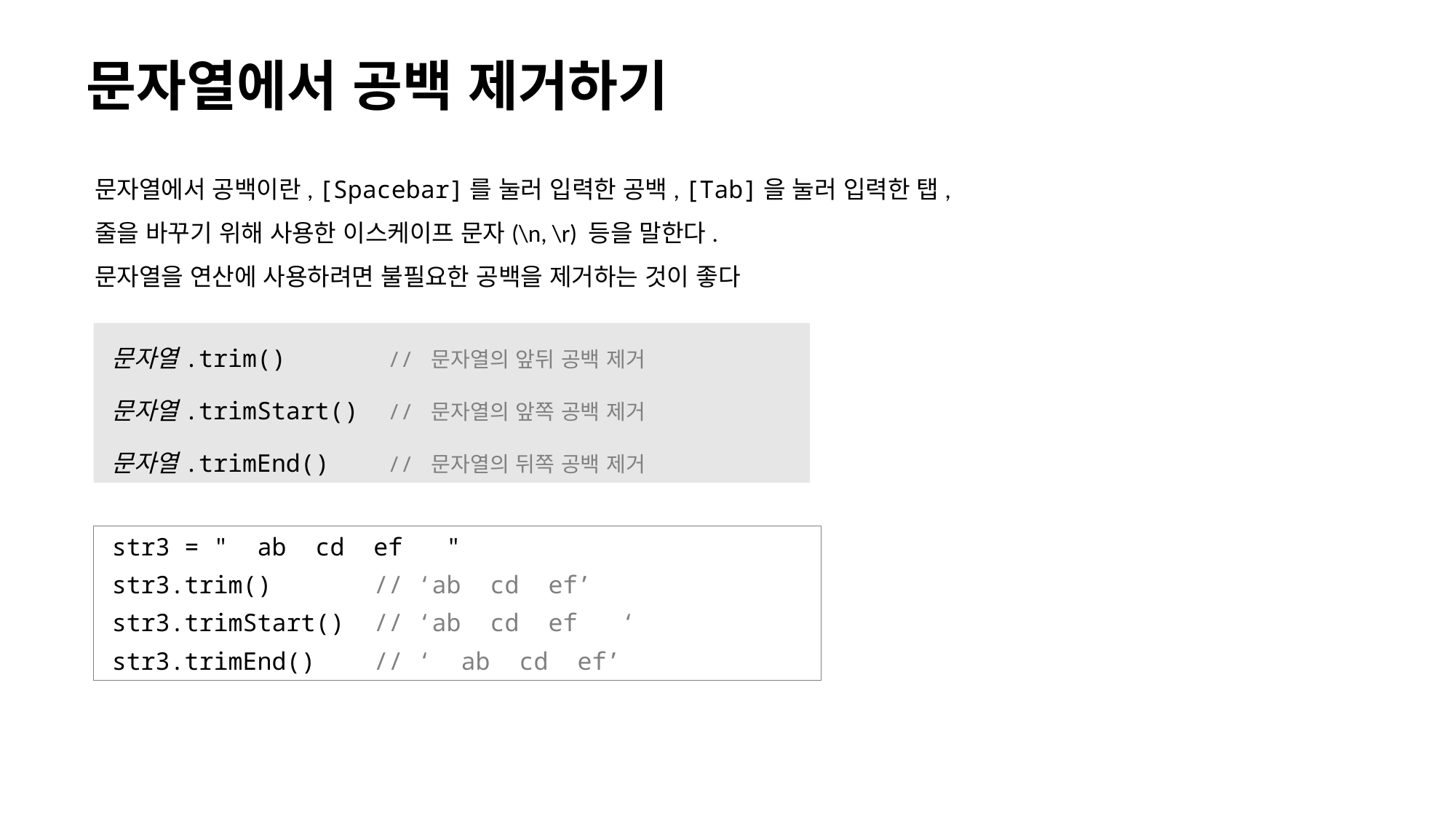

# 문자열에서 공백 제거하기
문자열에서 공백이란, [Spacebar]를 눌러 입력한 공백, [Tab]을 눌러 입력한 탭,
줄을 바꾸기 위해 사용한 이스케이프 문자(\n, \r) 등을 말한다.
문자열을 연산에 사용하려면 불필요한 공백을 제거하는 것이 좋다
문자열.trim()       // 문자열의 앞뒤 공백 제거
문자열.trimStart()  // 문자열의 앞쪽 공백 제거
문자열.trimEnd()    // 문자열의 뒤쪽 공백 제거
str3 = "  ab  cd  ef   "
str3.trim()       // ‘ab  cd  ef’
str3.trimStart()  // ‘ab  cd  ef   ‘
str3.trimEnd()    // ‘  ab  cd  ef’